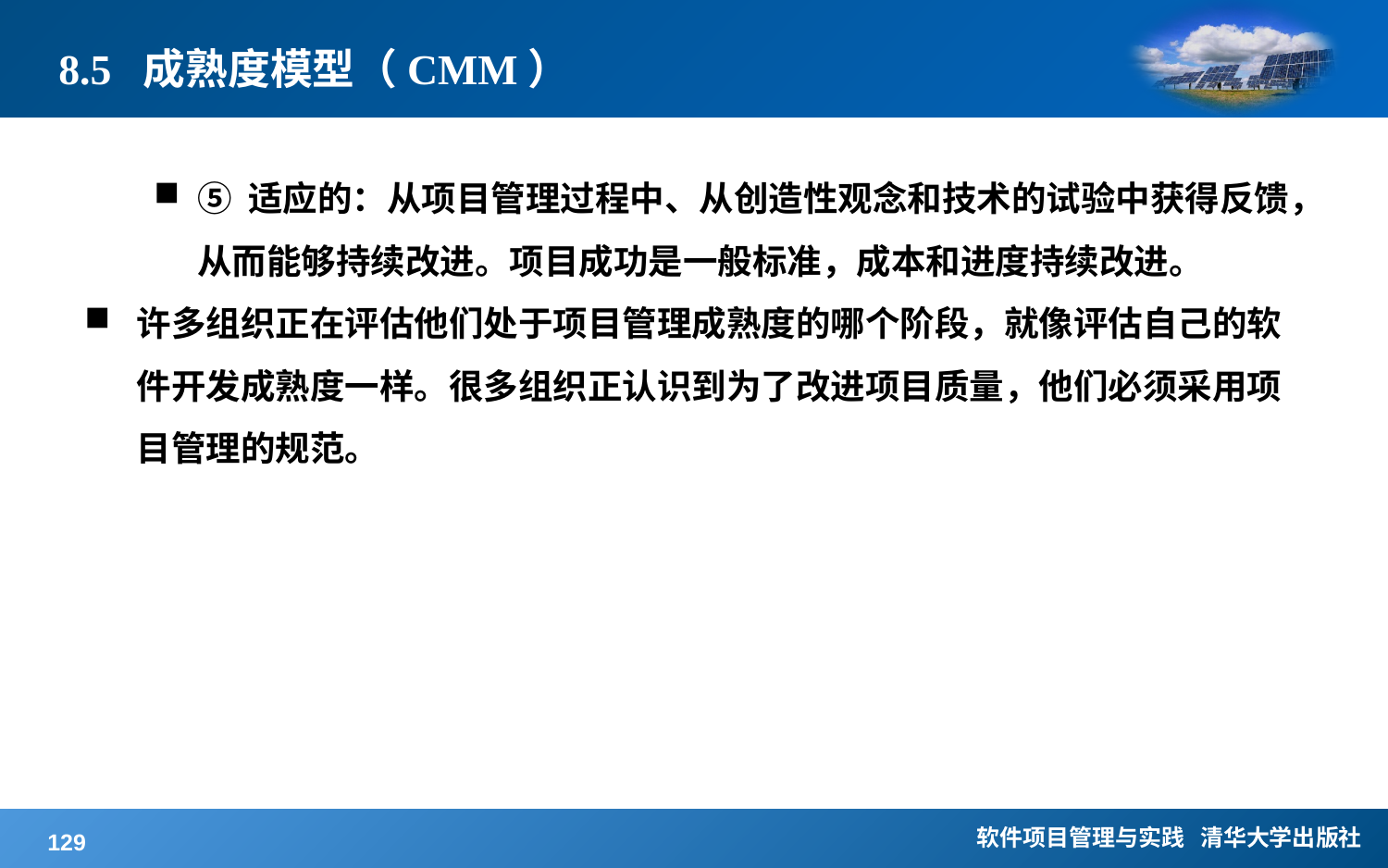

# 8.5  成熟度模型（CMM）
⑤ 适应的：从项目管理过程中、从创造性观念和技术的试验中获得反馈，从而能够持续改进。项目成功是一般标准，成本和进度持续改进。
许多组织正在评估他们处于项目管理成熟度的哪个阶段，就像评估自己的软件开发成熟度一样。很多组织正认识到为了改进项目质量，他们必须采用项目管理的规范。